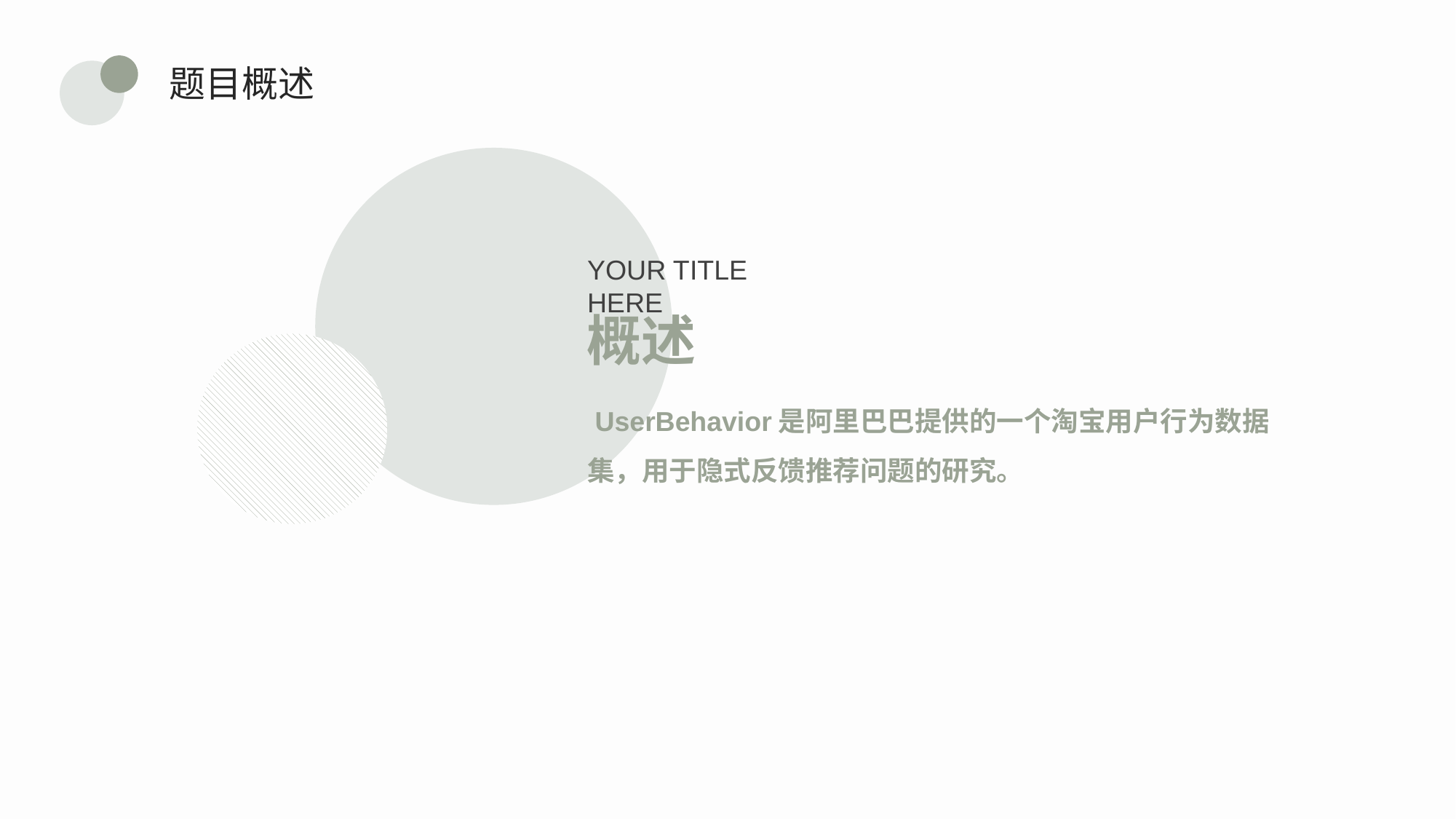

题目概述

YOUR TITLE HERE
概述

 UserBehavior是阿里巴巴提供的一个淘宝用户行为数据集，用于隐式反馈推荐问题的研究。